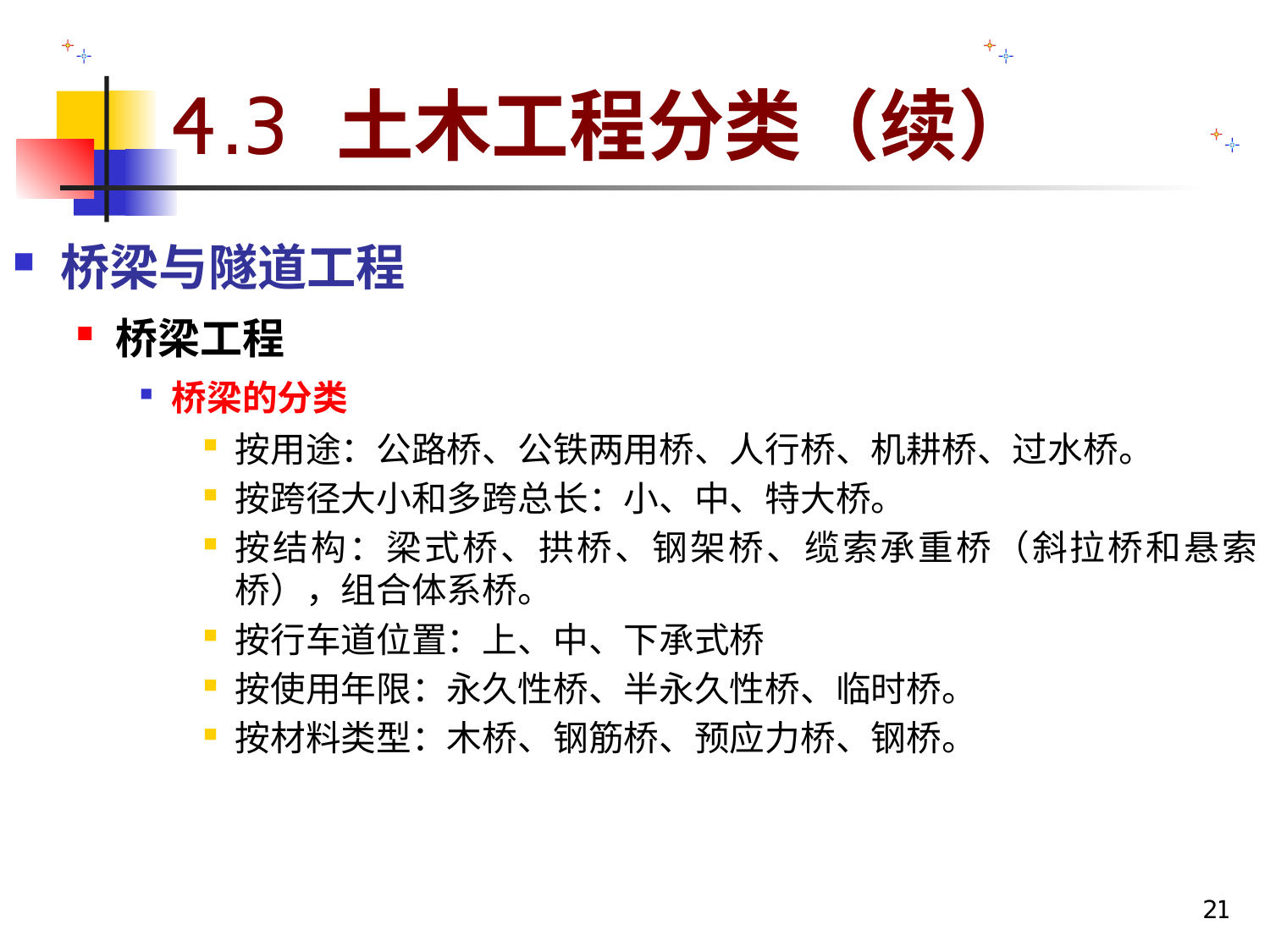

# 4.3 土木工程分类（续）
桥梁与隧道工程
桥梁工程
桥梁的分类
按用途：公路桥、公铁两用桥、人行桥、机耕桥、过水桥。
按跨径大小和多跨总长：小、中、特大桥。
按结构：梁式桥、拱桥、钢架桥、缆索承重桥（斜拉桥和悬索桥），组合体系桥。
按行车道位置：上、中、下承式桥
按使用年限：永久性桥、半永久性桥、临时桥。
按材料类型：木桥、钢筋桥、预应力桥、钢桥。
21